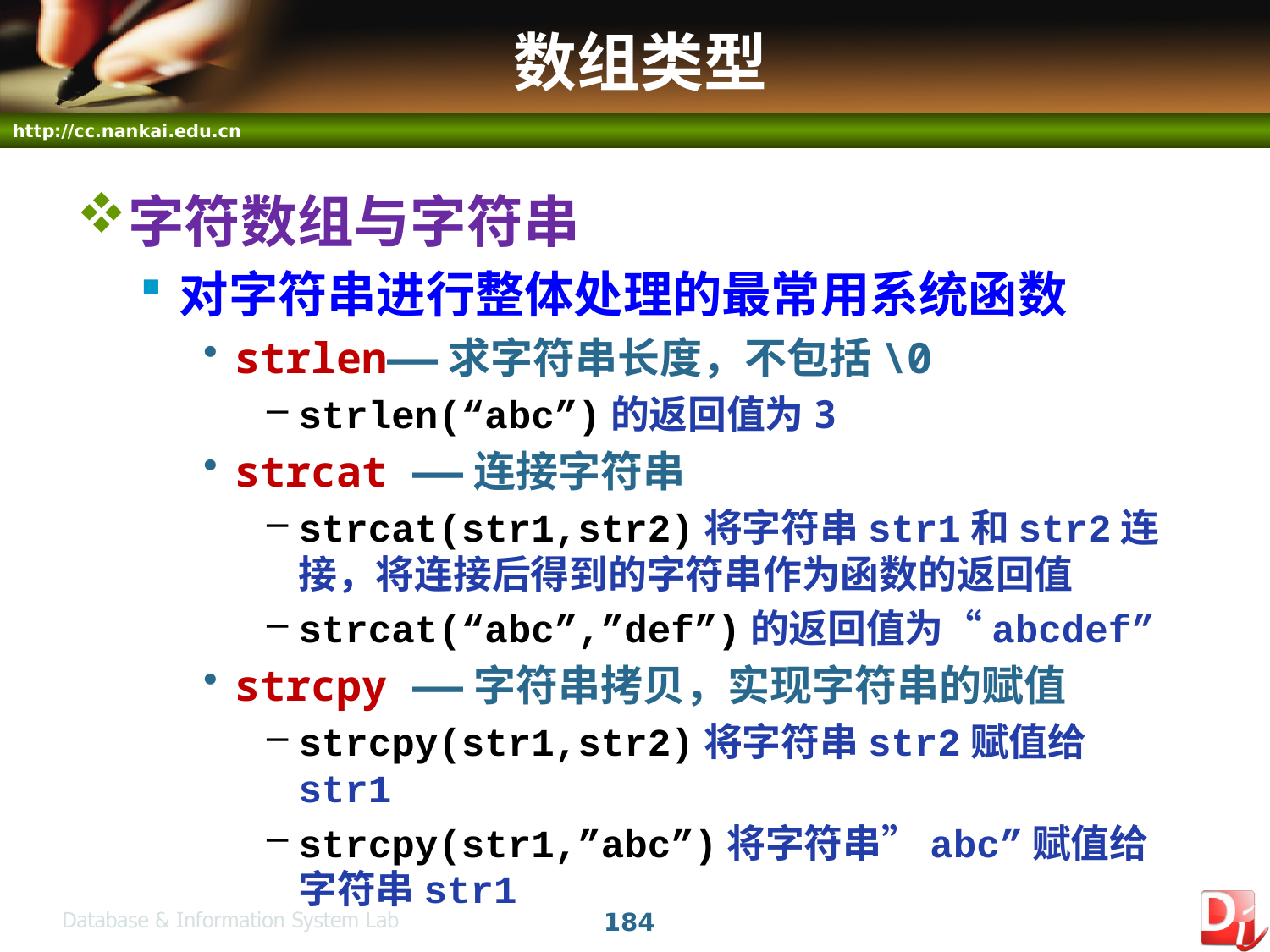

# 数组类型
字符数组与字符串
对字符串进行整体处理的最常用系统函数
strlen——求字符串长度，不包括\0
strlen(“abc”)的返回值为3
strcat ——连接字符串
strcat(str1,str2)将字符串str1和str2连接，将连接后得到的字符串作为函数的返回值
strcat(“abc”,”def”)的返回值为“abcdef”
strcpy ——字符串拷贝，实现字符串的赋值
strcpy(str1,str2)将字符串str2赋值给str1
strcpy(str1,”abc”)将字符串”abc”赋值给字符串str1
184
Database & Information System Lab